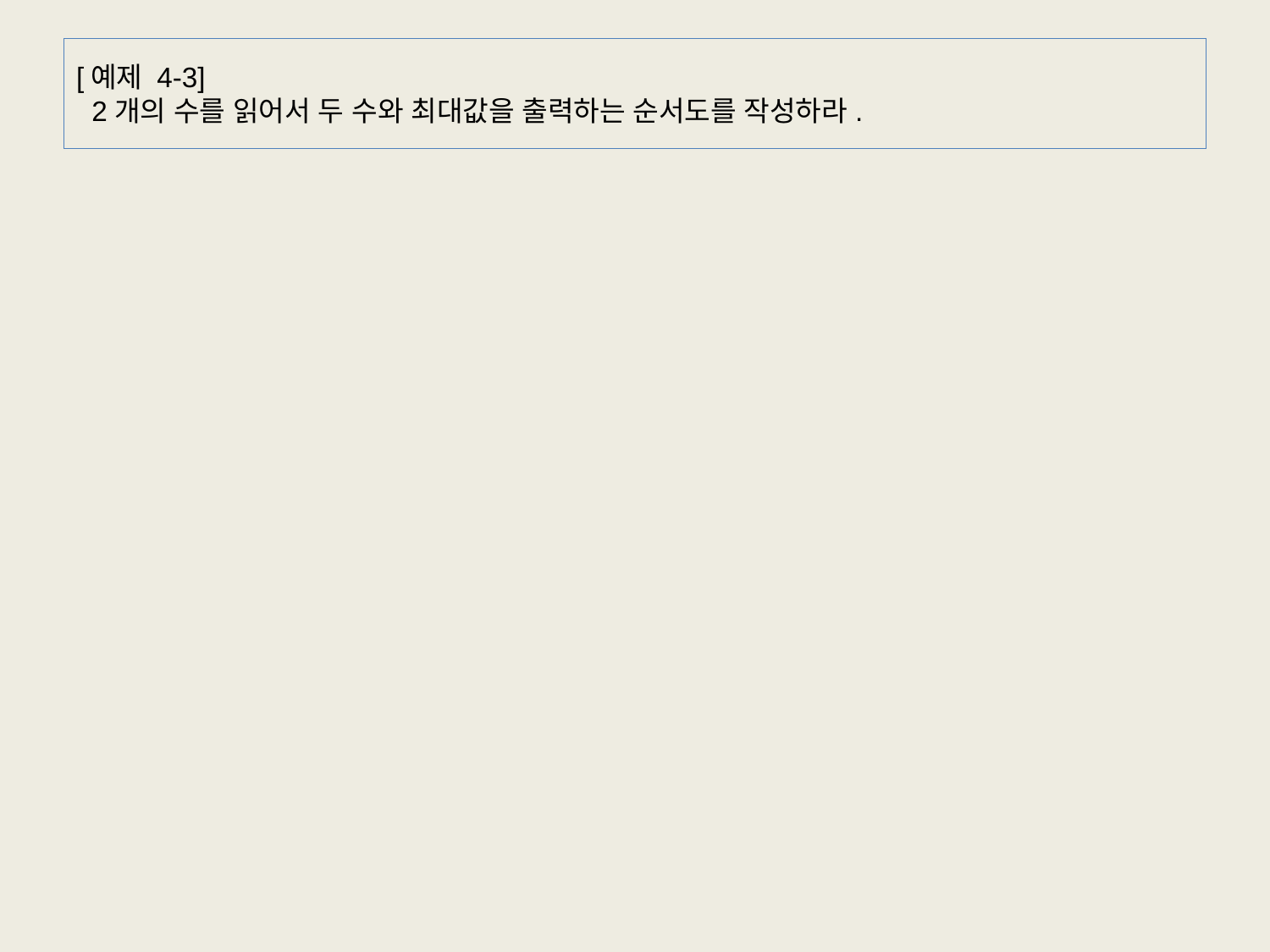

# [예제 4-3]   2개의 수를 읽어서 두 수와 최대값을 출력하는 순서도를 작성하라.